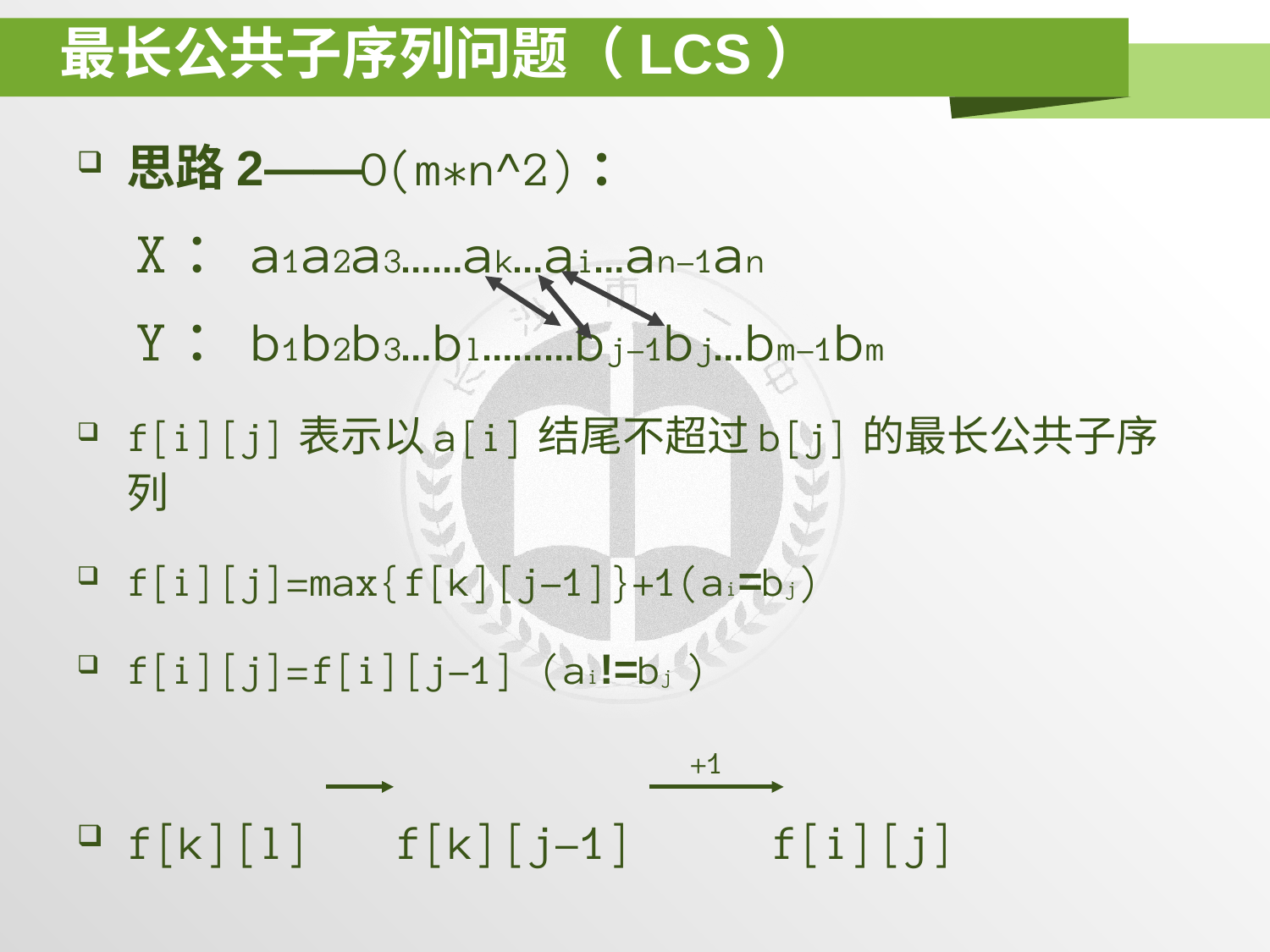

# 最长公共子序列问题（LCS）
思路2——O(m*n^2)：
  X：a1a2a3……ak…ai…an-1an
  Y：b1b2b3…bl………bj-1bj…bm-1bm
f[i][j]表示以a[i]结尾不超过b[j]的最长公共子序列
f[i][j]=max{f[k][j-1]}+1(ai=bj)
f[i][j]=f[i][j-1] (ai!=bj )

f[k][l]   f[k][j-1]     f[i][j]
+1